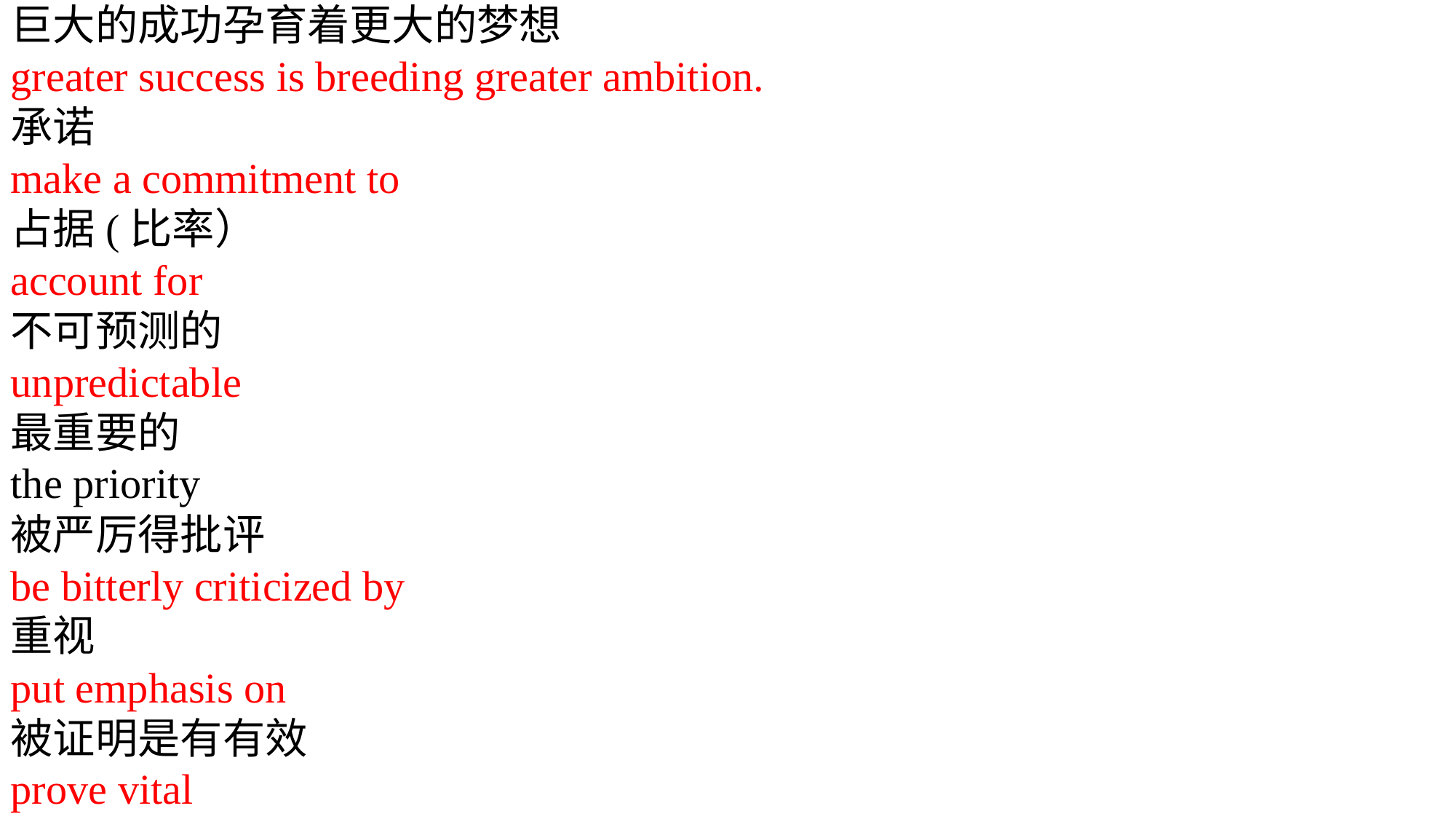

巨大的成功孕育着更大的梦想
greater success is breeding greater ambition.
承诺
make a commitment to
占据(比率）
account for
不可预测的
unpredictable
最重要的
the priority
被严厉得批评
be bitterly criticized by
重视
put emphasis on
被证明是有有效
prove vital